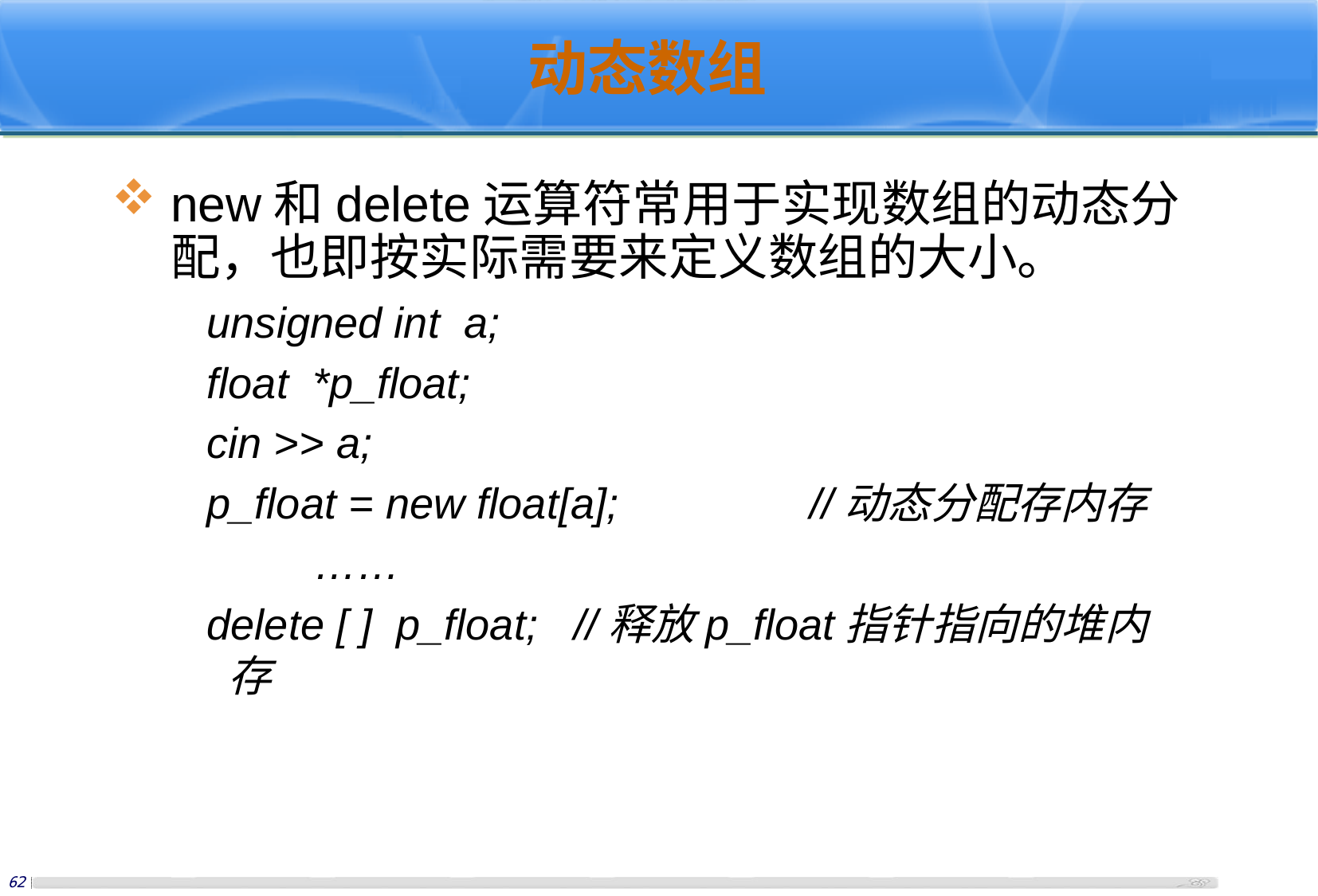

# 动态数组
new和delete运算符常用于实现数组的动态分配，也即按实际需要来定义数组的大小。
   unsigned int  a;
   float  *p_float;
   cin >> a;
   p_float = new float[a];                //动态分配存内存
            ……
   delete [ ]  p_float;   //释放p_float指针指向的堆内存